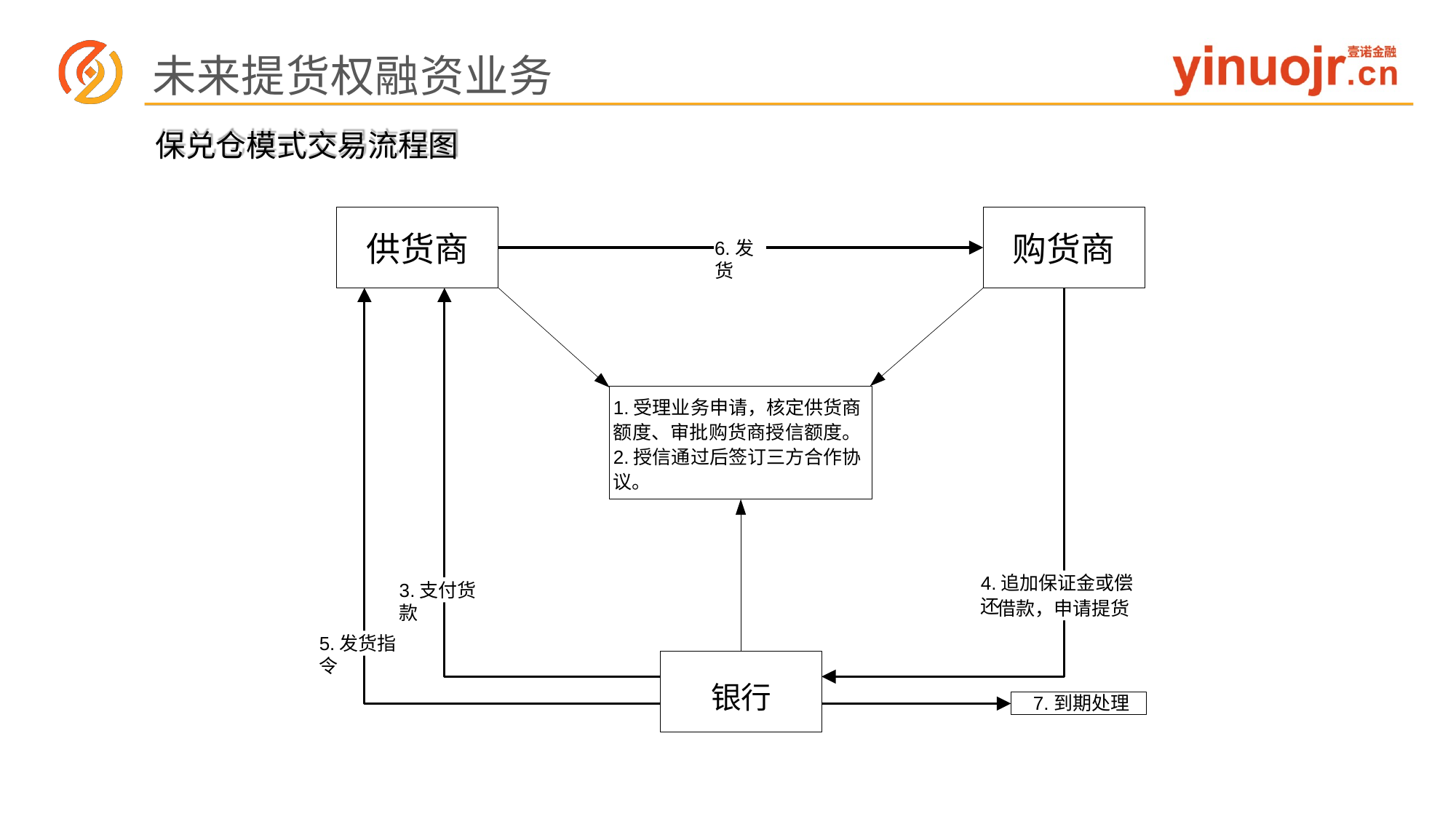

# 未来提货权融资业务

保兑仓模式交易流程图

供货商
购货商
6.发货

1.受理业务申请，核定供货商 额度、审批购货商授信额度。 2.授信通过后签订三方合作协 议。

4.追加保证金或偿还

3.支付货款
借款，申请提货

5.发货指令

华夏银行

银行
7.到期处理